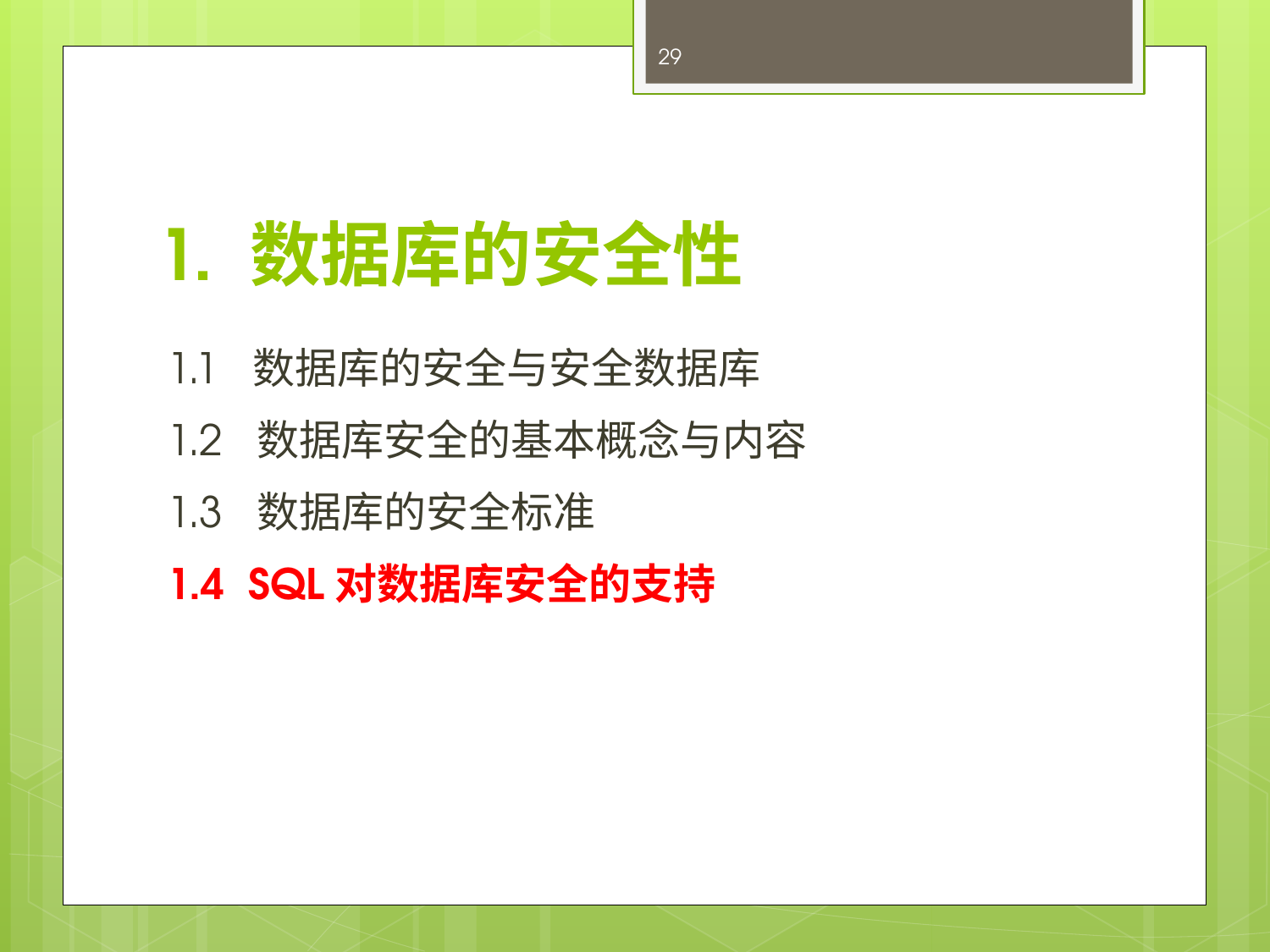

29
# 1. 数据库的安全性
1.1  数据库的安全与安全数据库
1.2  数据库安全的基本概念与内容
1.3  数据库的安全标准
1.4  SQL对数据库安全的支持